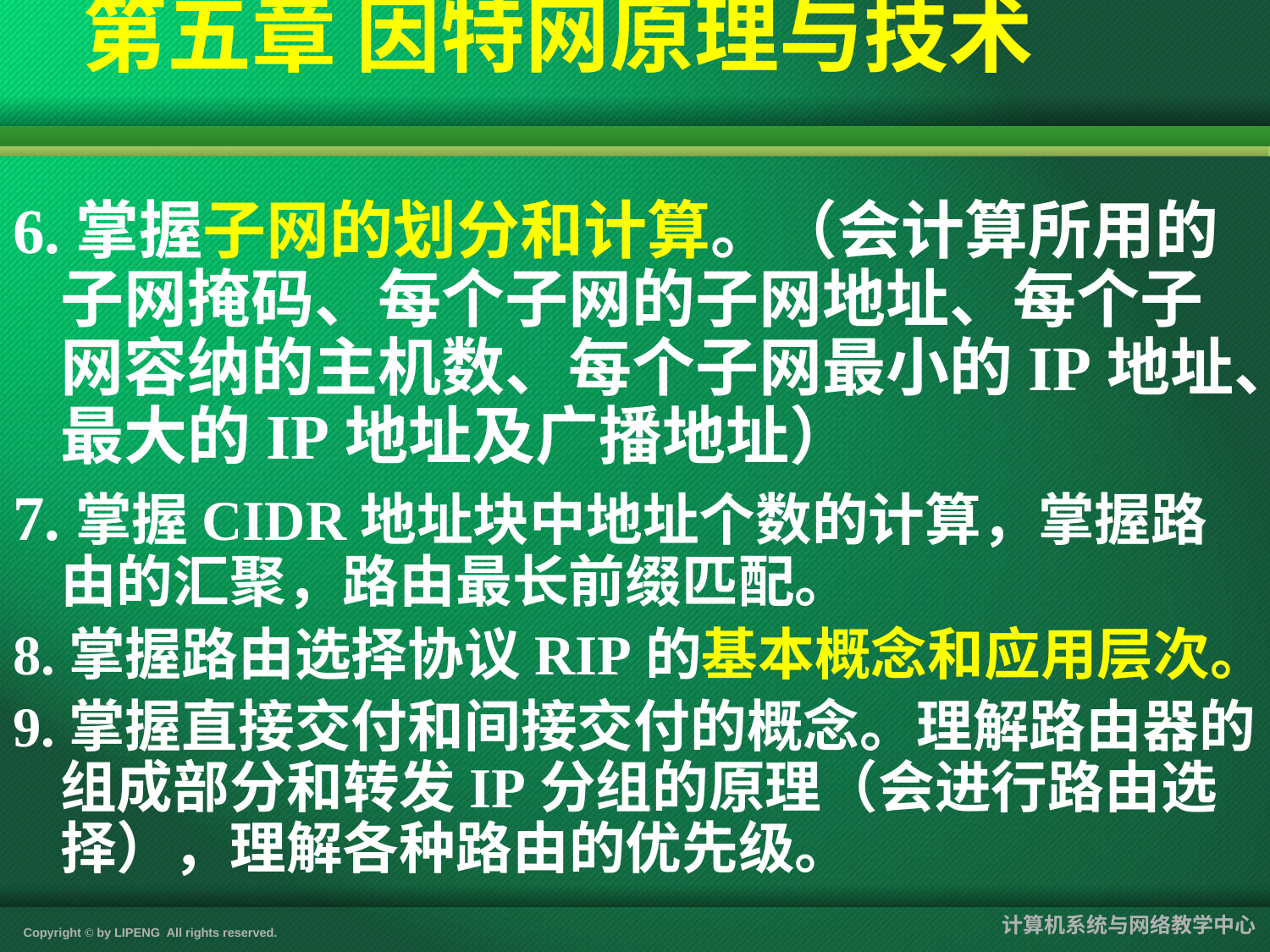

第五章 因特网原理与技术
6.掌握子网的划分和计算。（会计算所用的子网掩码、每个子网的子网地址、每个子网容纳的主机数、每个子网最小的IP地址、最大的IP地址及广播地址）
7.掌握CIDR地址块中地址个数的计算，掌握路由的汇聚，路由最长前缀匹配。
8.掌握路由选择协议RIP的基本概念和应用层次。
9.掌握直接交付和间接交付的概念。理解路由器的组成部分和转发IP分组的原理（会进行路由选择），理解各种路由的优先级。